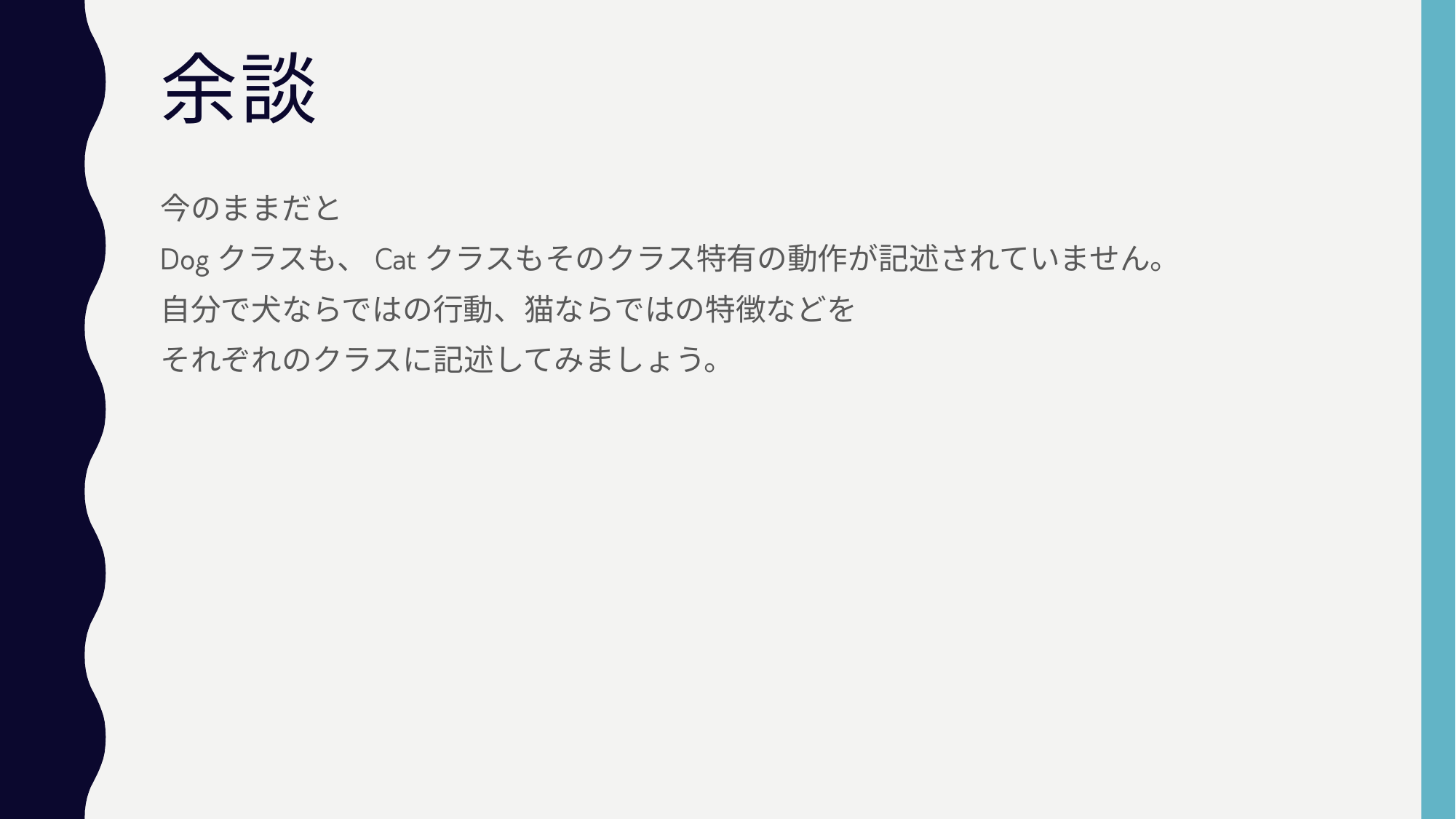

# 余談
今のままだと
Dogクラスも、Catクラスもそのクラス特有の動作が記述されていません。
自分で犬ならではの行動、猫ならではの特徴などを
それぞれのクラスに記述してみましょう。